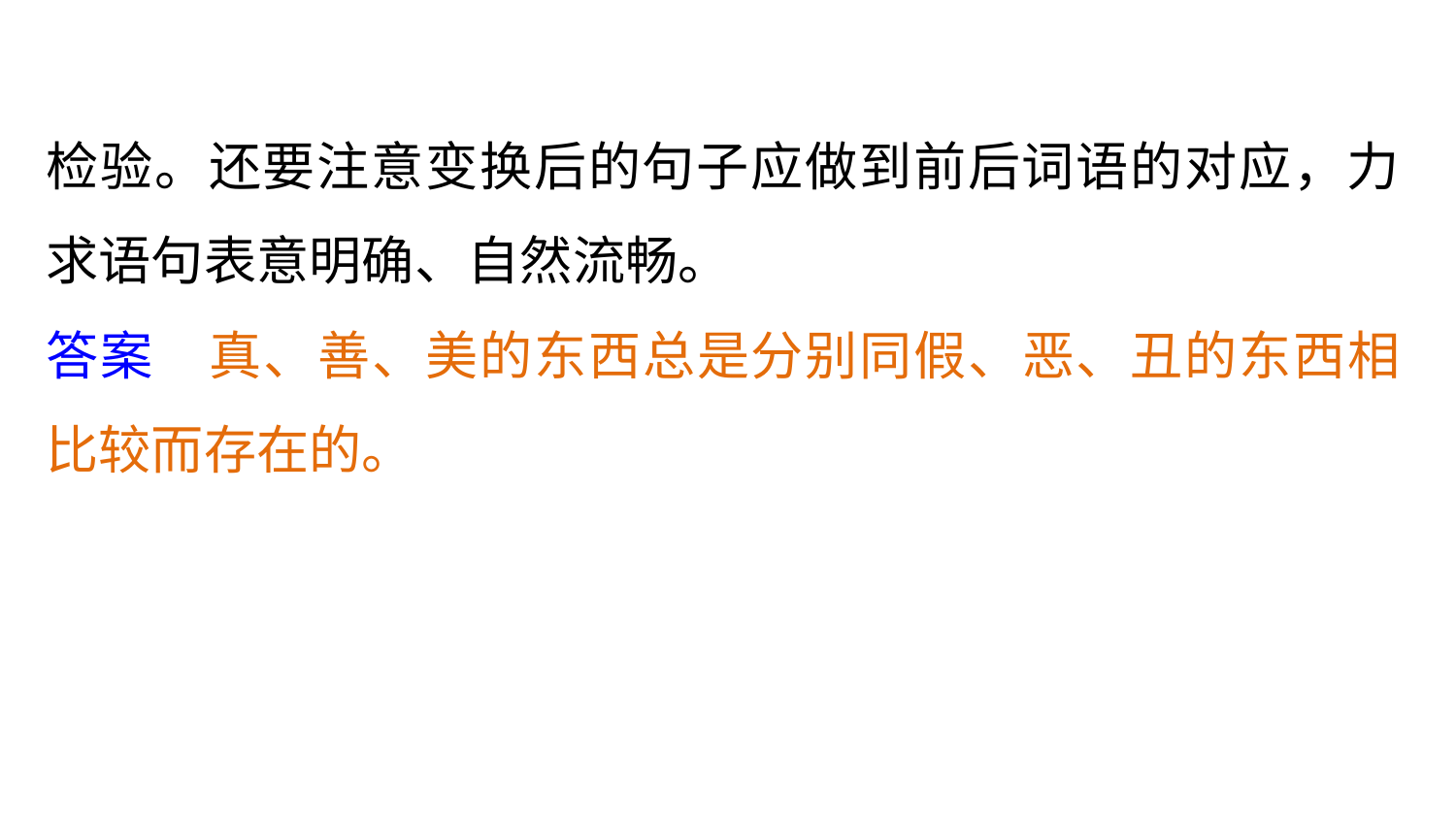

检验。还要注意变换后的句子应做到前后词语的对应，力求语句表意明确、自然流畅。
答案　真、善、美的东西总是分别同假、恶、丑的东西相比较而存在的。